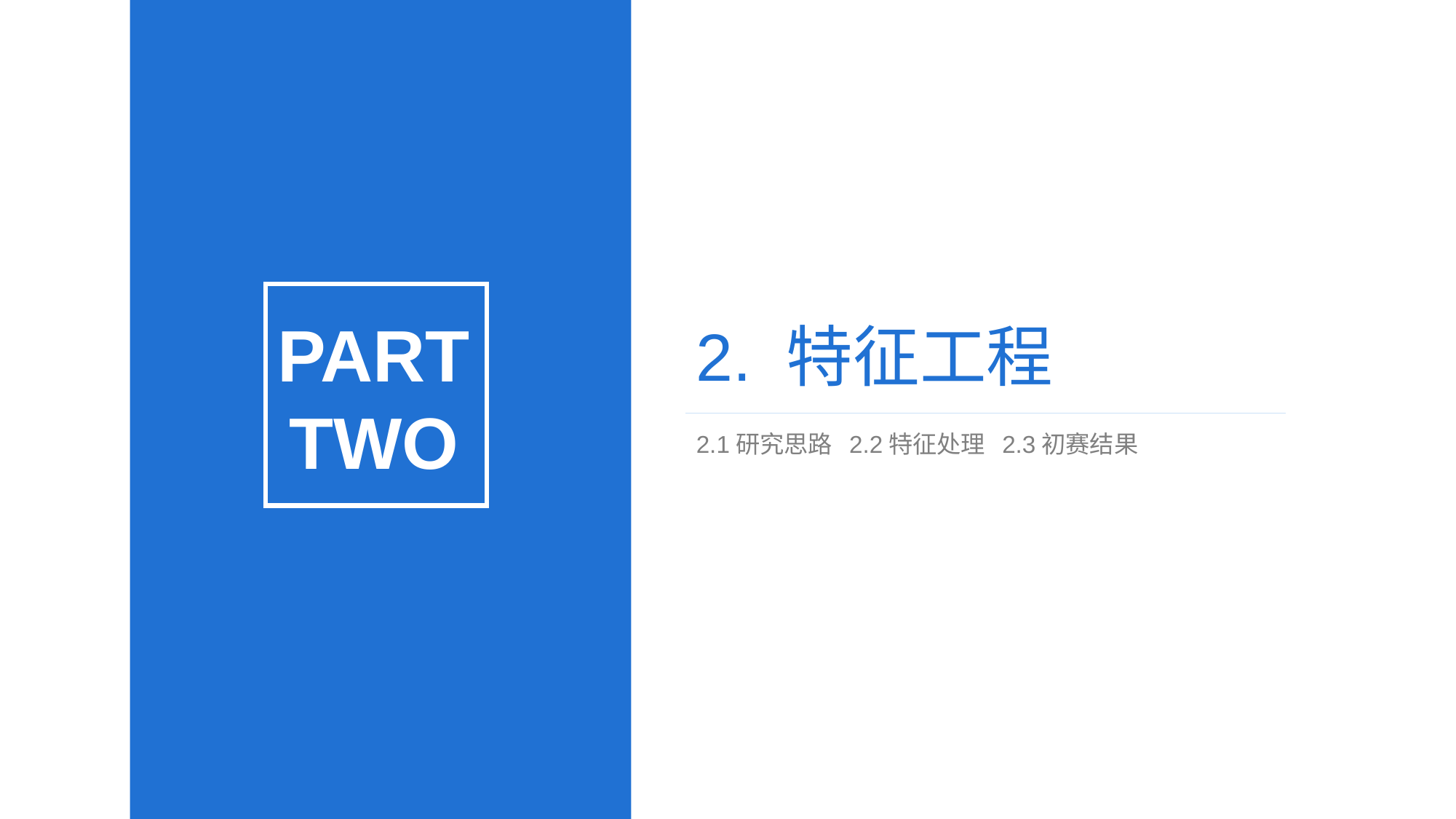

# 2. 特征工程
PART
TWO
2.1研究思路  2.2特征处理  2.3初赛结果